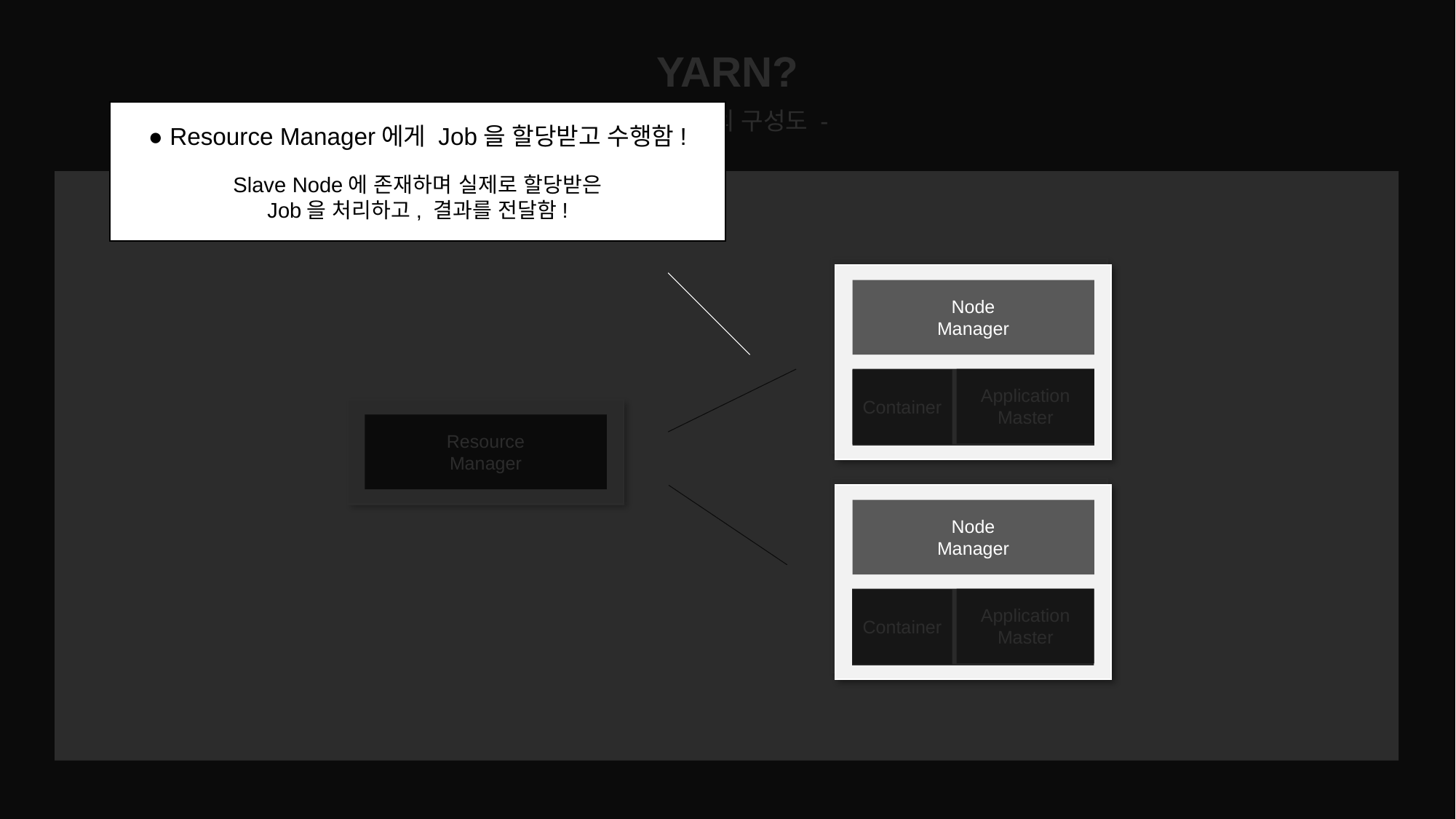

YARN?
- YARN의 구성도 -

● Resource Manager에게 Job을 할당받고 수행함!
Slave Node에 존재하며 실제로 할당받은
Job을 처리하고, 결과를 전달함!

Node
Manager

Application
Master
Container

Node
Manager

Application
Master
Container

Resource
Manager

Node
Manager

Application
Master
Container

Node
Manager

Application
Master
Container